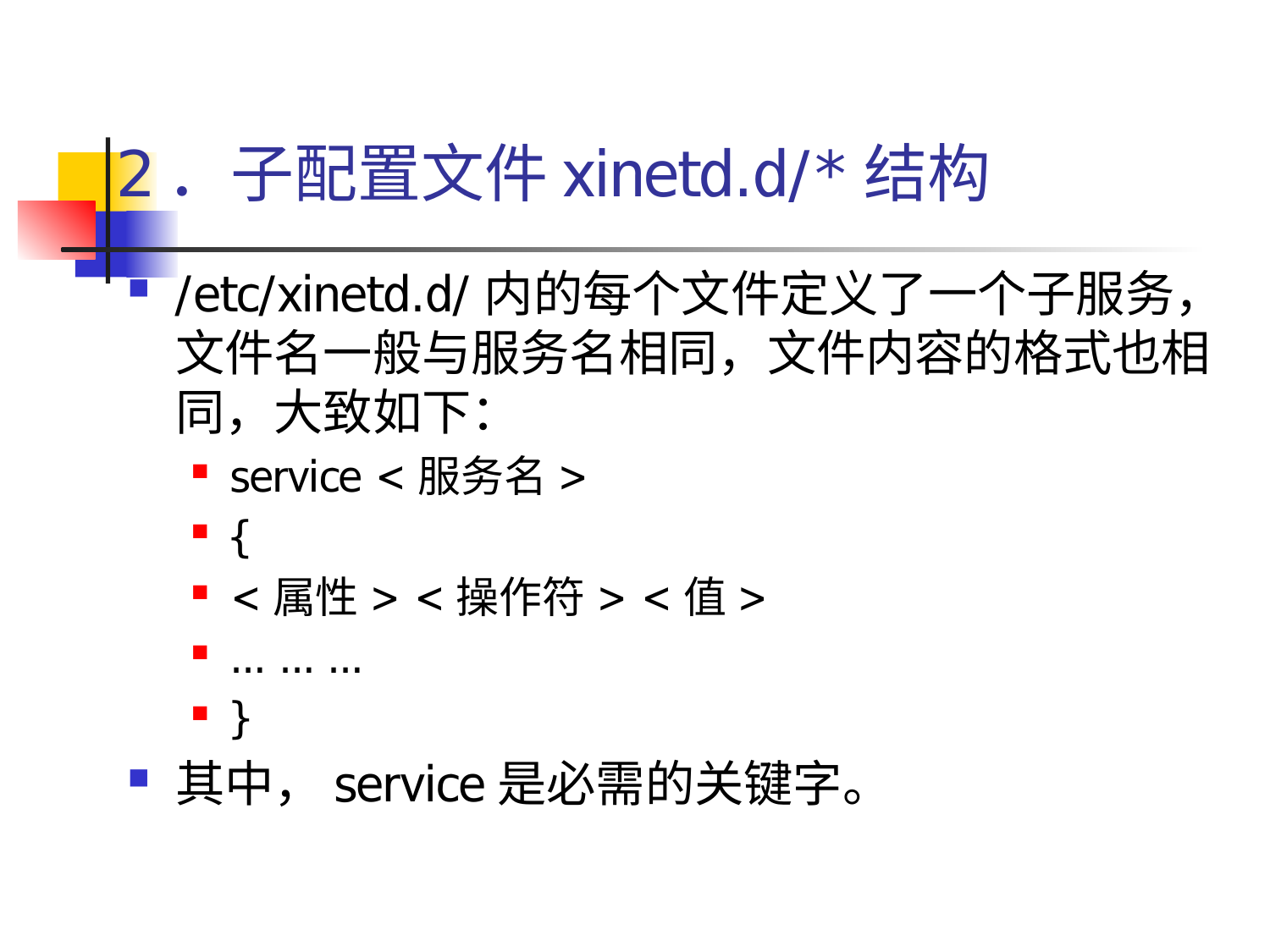

# 2．子配置文件xinetd.d/*结构
/etc/xinetd.d/内的每个文件定义了一个子服务，文件名一般与服务名相同，文件内容的格式也相同，大致如下：
service <服务名>
{
<属性> <操作符> <值>
… … …
}
其中，service是必需的关键字。